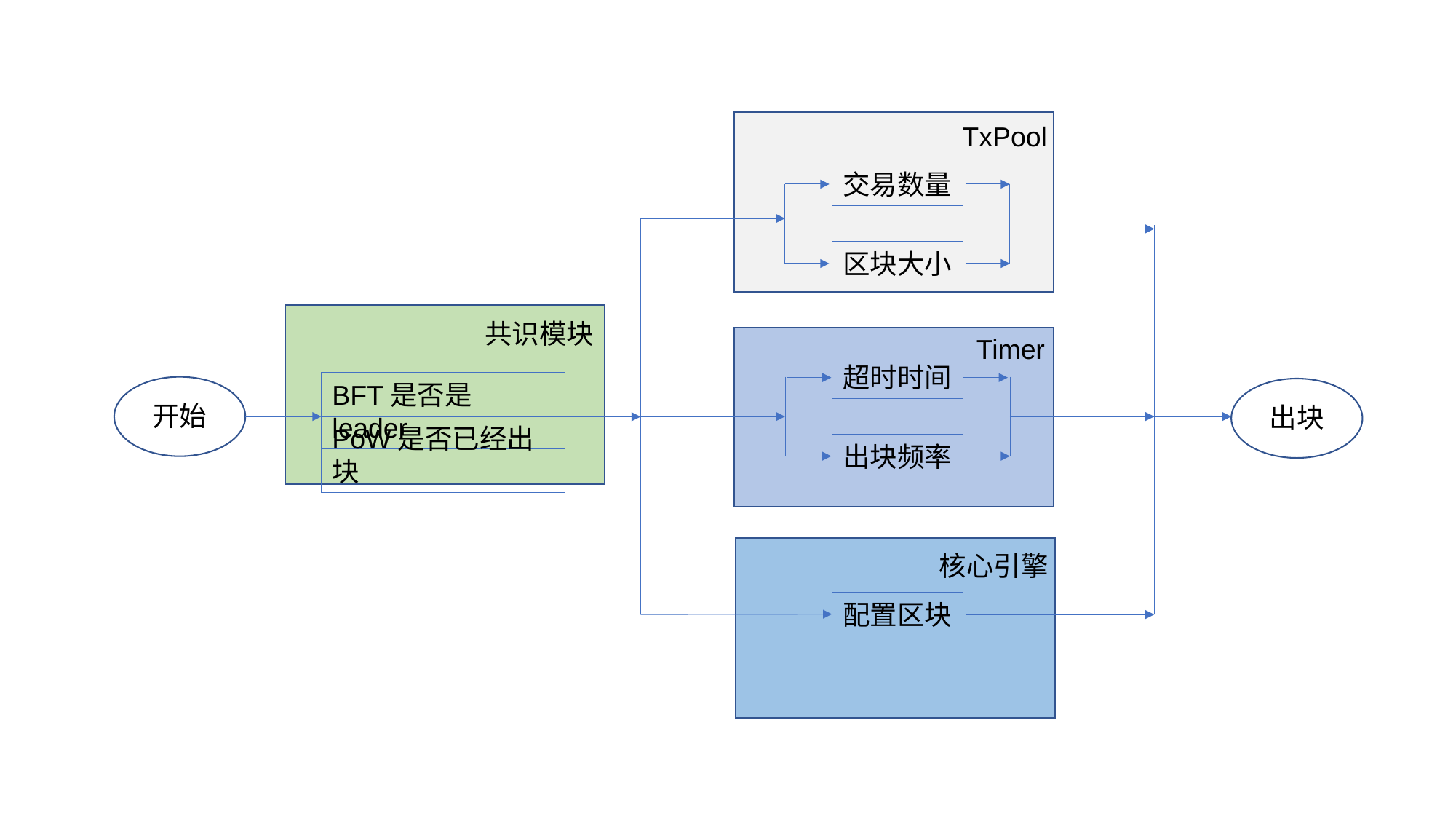

TxPool
交易数量
区块大小

共识模块
Timer

超时时间
BFT是否是 leader

开始
出块
PoW是否已经出块
出块频率

核心引擎
配置区块